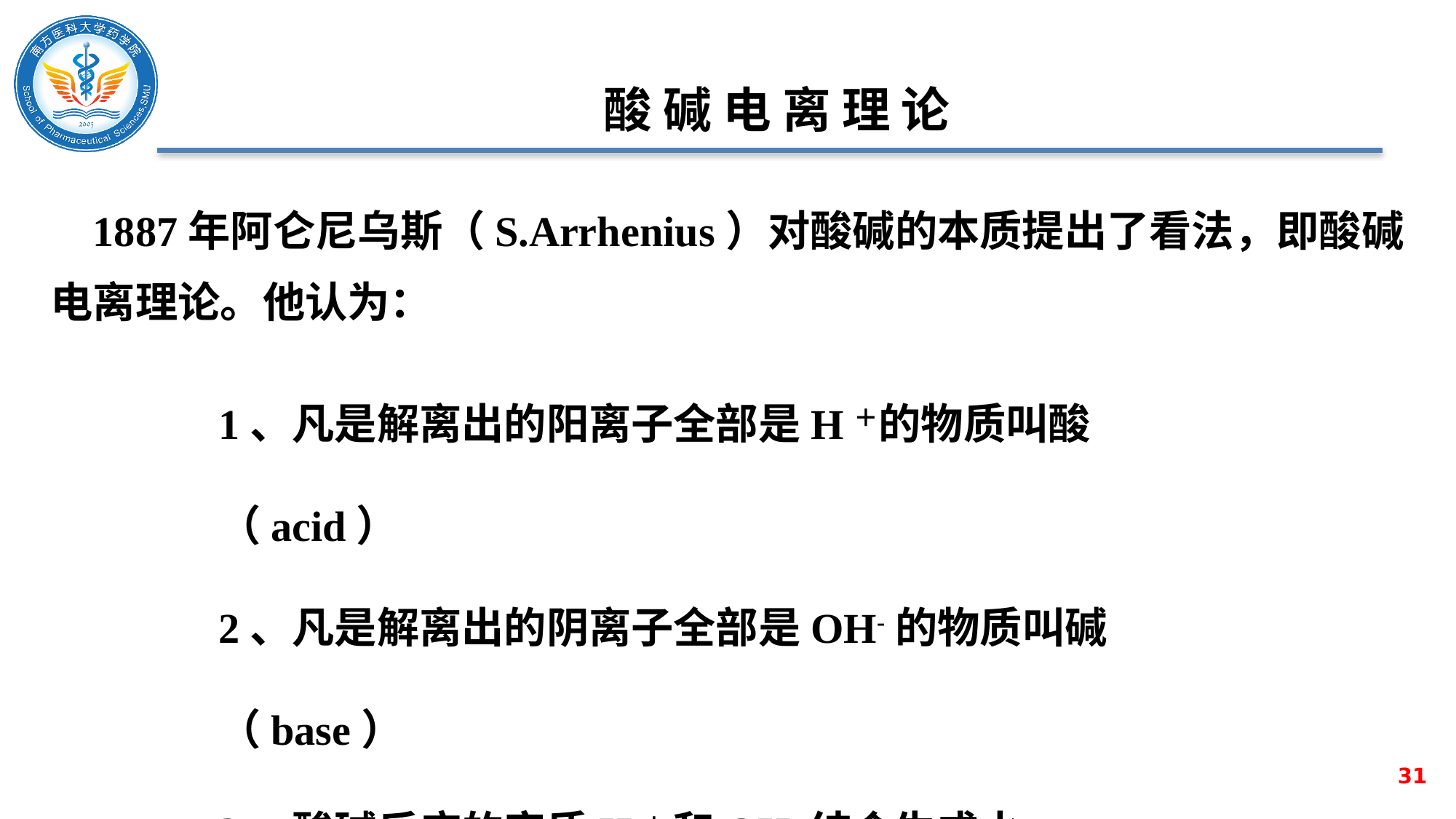

# 酸 碱 电 离 理 论
    1887年阿仑尼乌斯（S.Arrhenius）对酸碱的本质提出了看法，即酸碱电离理论。他认为：
1、凡是解离出的阳离子全部是H＋的物质叫酸（acid）
2、凡是解离出的阴离子全部是OH-的物质叫碱（base）
3、酸碱反应的实质H＋ 和OH-结合生成水
31